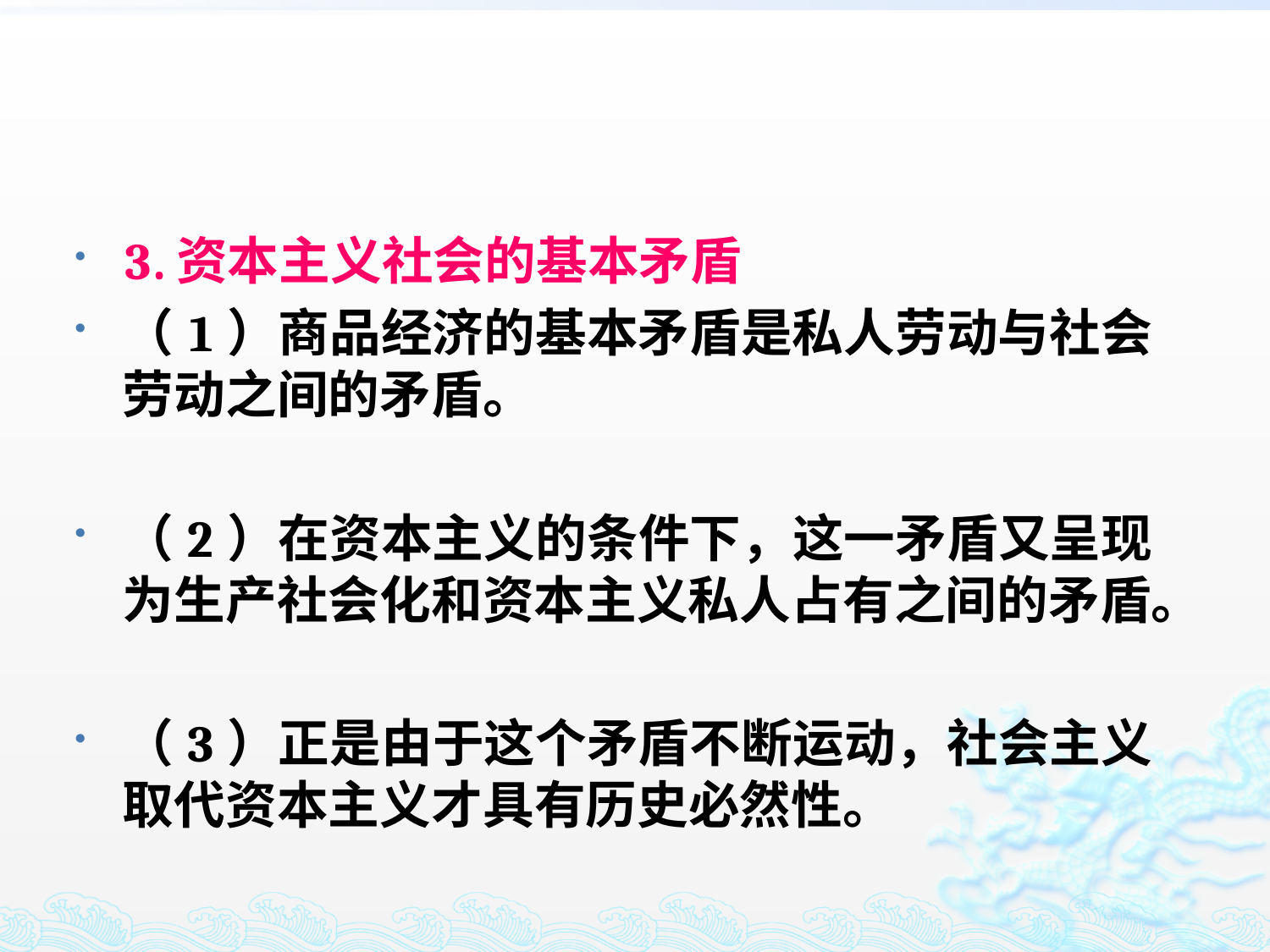

3.资本主义社会的基本矛盾
（1）商品经济的基本矛盾是私人劳动与社会劳动之间的矛盾。

（2）在资本主义的条件下，这一矛盾又呈现为生产社会化和资本主义私人占有之间的矛盾。

（3）正是由于这个矛盾不断运动，社会主义取代资本主义才具有历史必然性。